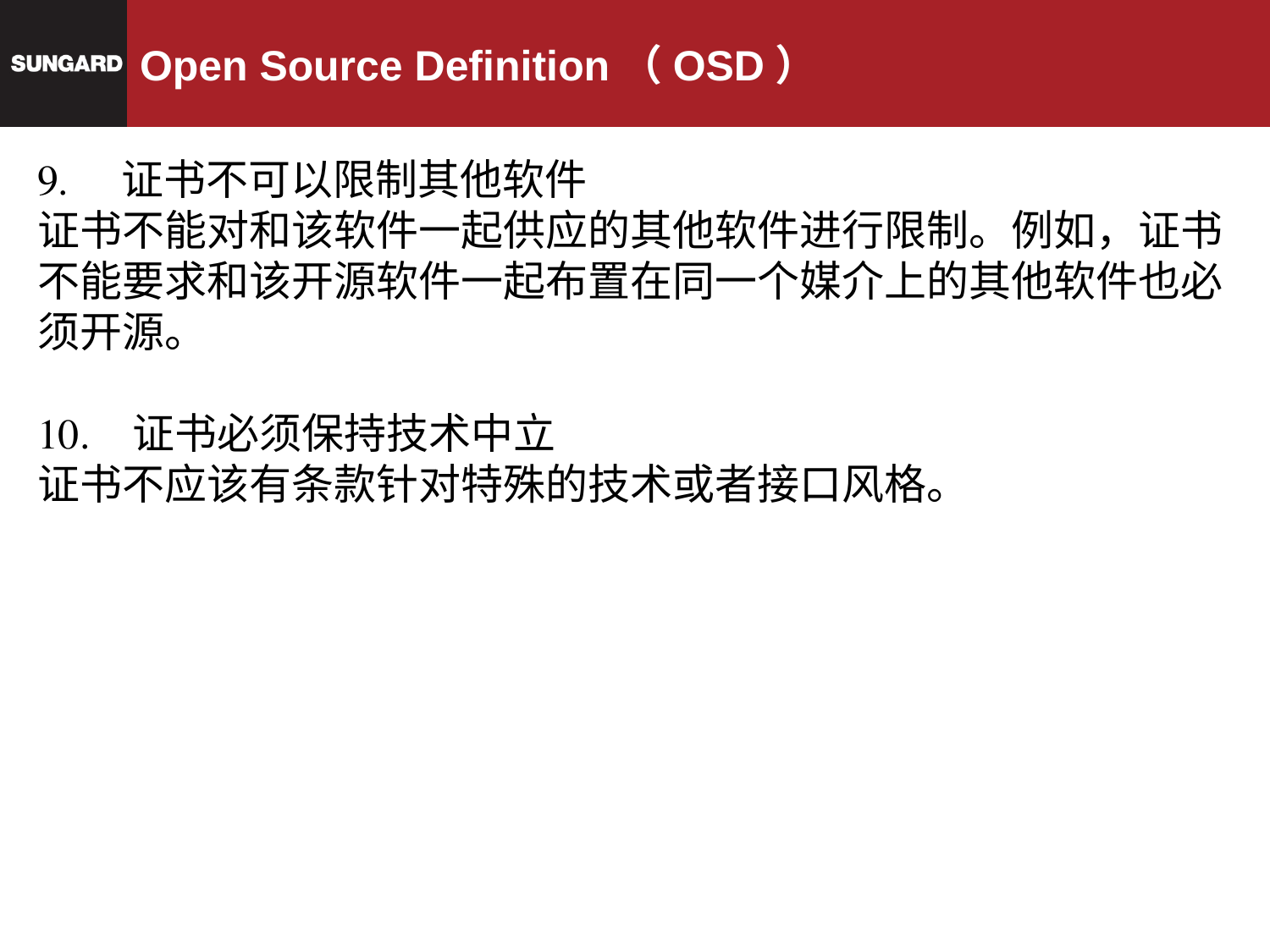

# Open Source Definition（OSD）
9.    证书不可以限制其他软件
证书不能对和该软件一起供应的其他软件进行限制。例如，证书不能要求和该开源软件一起布置在同一个媒介上的其他软件也必须开源。

10.   证书必须保持技术中立
证书不应该有条款针对特殊的技术或者接口风格。